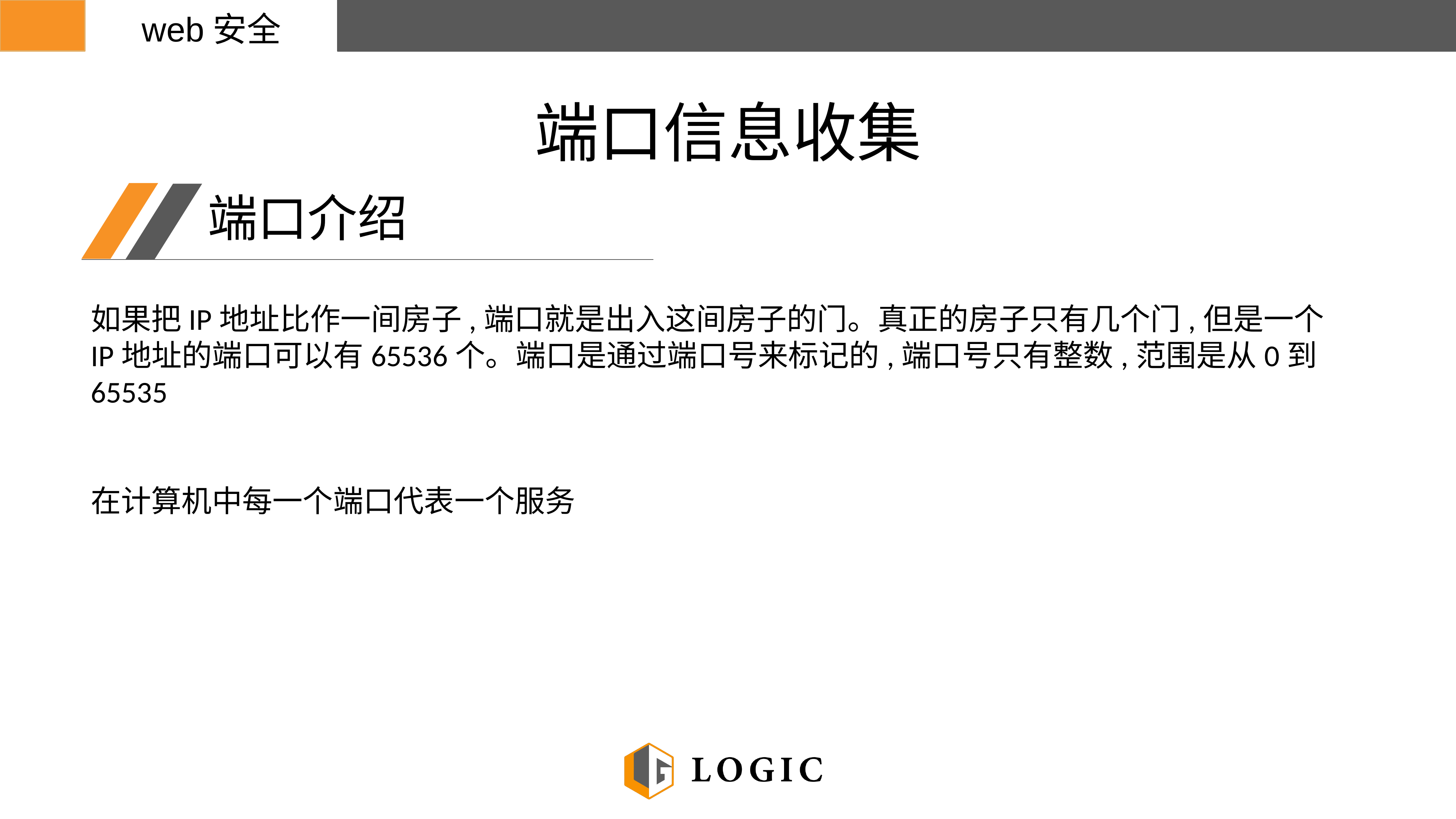

web安全
端口信息收集

端口介绍
如果把IP地址比作一间房子,端口就是出入这间房子的门。真正的房子只有几个门,但是一个IP地址的端口可以有65536个。端口是通过端口号来标记的,端口号只有整数,范围是从0到65535

在计算机中每一个端口代表一个服务